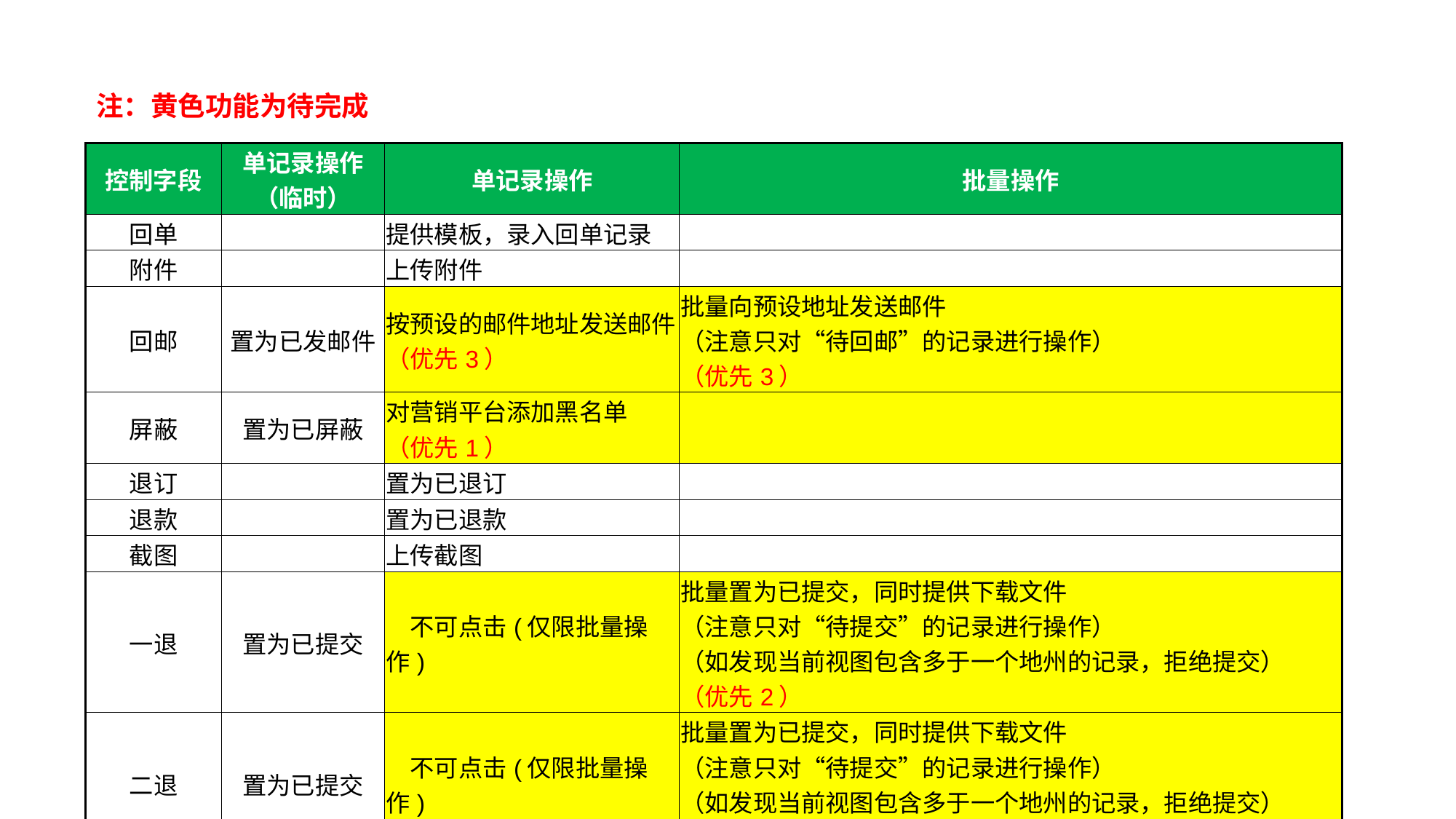

注：黄色功能为待完成
| 控制字段 | 单记录操作 （临时） | 单记录操作 | 批量操作 |
| --- | --- | --- | --- |
| 回单 |  | 提供模板，录入回单记录 |  |
| 附件 |  | 上传附件 |  |
| 回邮 | 置为已发邮件 | 按预设的邮件地址发送邮件 （优先3） | 批量向预设地址发送邮件 （注意只对“待回邮”的记录进行操作） （优先3） |
| 屏蔽 | 置为已屏蔽 | 对营销平台添加黑名单 （优先1） |  |
| 退订 |  | 置为已退订 |  |
| 退款 |  | 置为已退款 |  |
| 截图 |  | 上传截图 |  |
| 一退 | 置为已提交 | 不可点击(仅限批量操作) | 批量置为已提交，同时提供下载文件 （注意只对“待提交”的记录进行操作） （如发现当前视图包含多于一个地州的记录，拒绝提交） （优先2） |
| 二退 | 置为已提交 | 不可点击(仅限批量操作) | 批量置为已提交，同时提供下载文件 （注意只对“待提交”的记录进行操作） （如发现当前视图包含多于一个地州的记录，拒绝提交） （优先2） |
| 金额2 |  | 修改金额 |  |